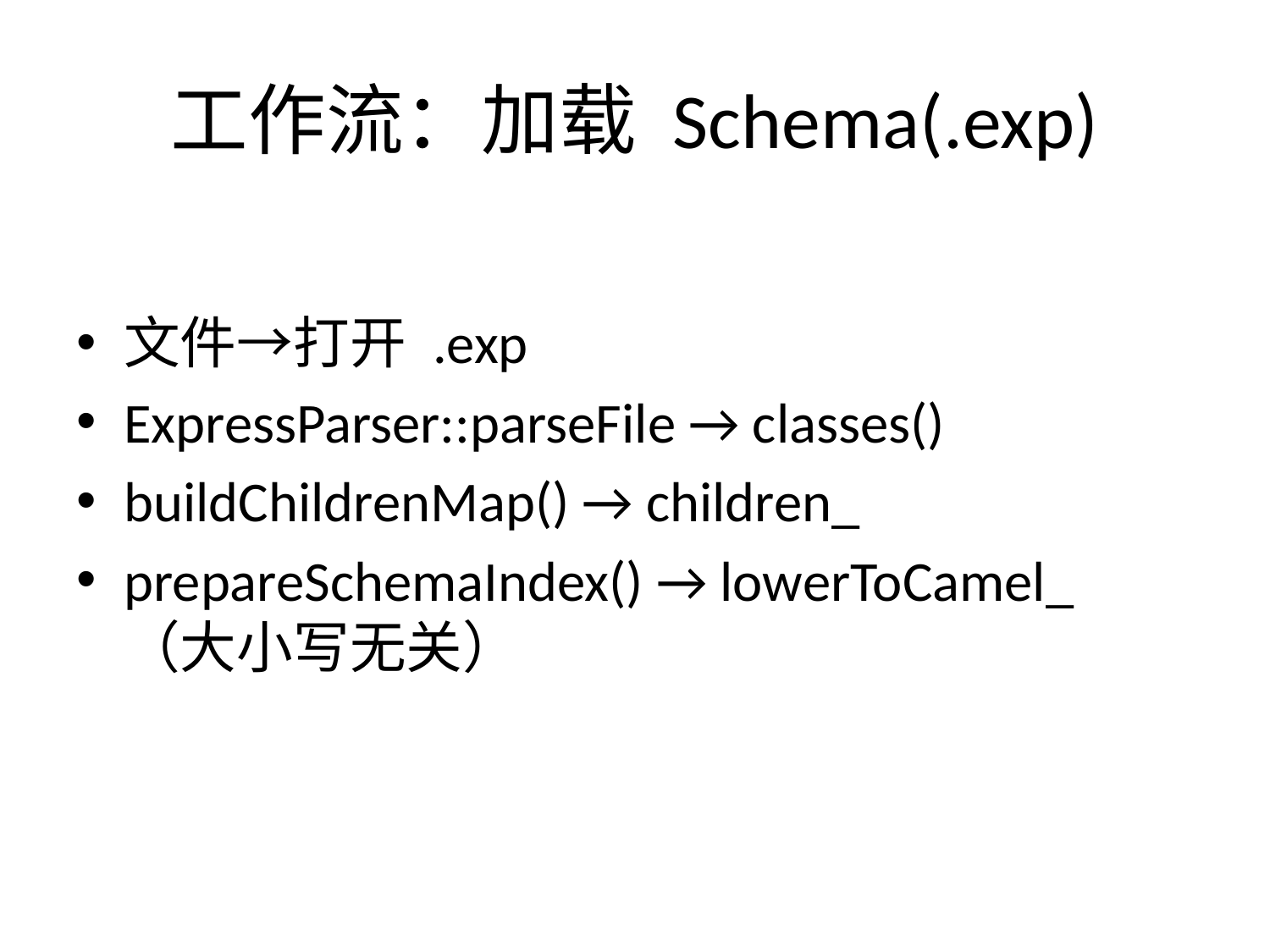

# 工作流：加载 Schema(.exp)

文件→打开 .exp
ExpressParser::parseFile → classes()
buildChildrenMap() → children_
prepareSchemaIndex() → lowerToCamel_（大小写无关）